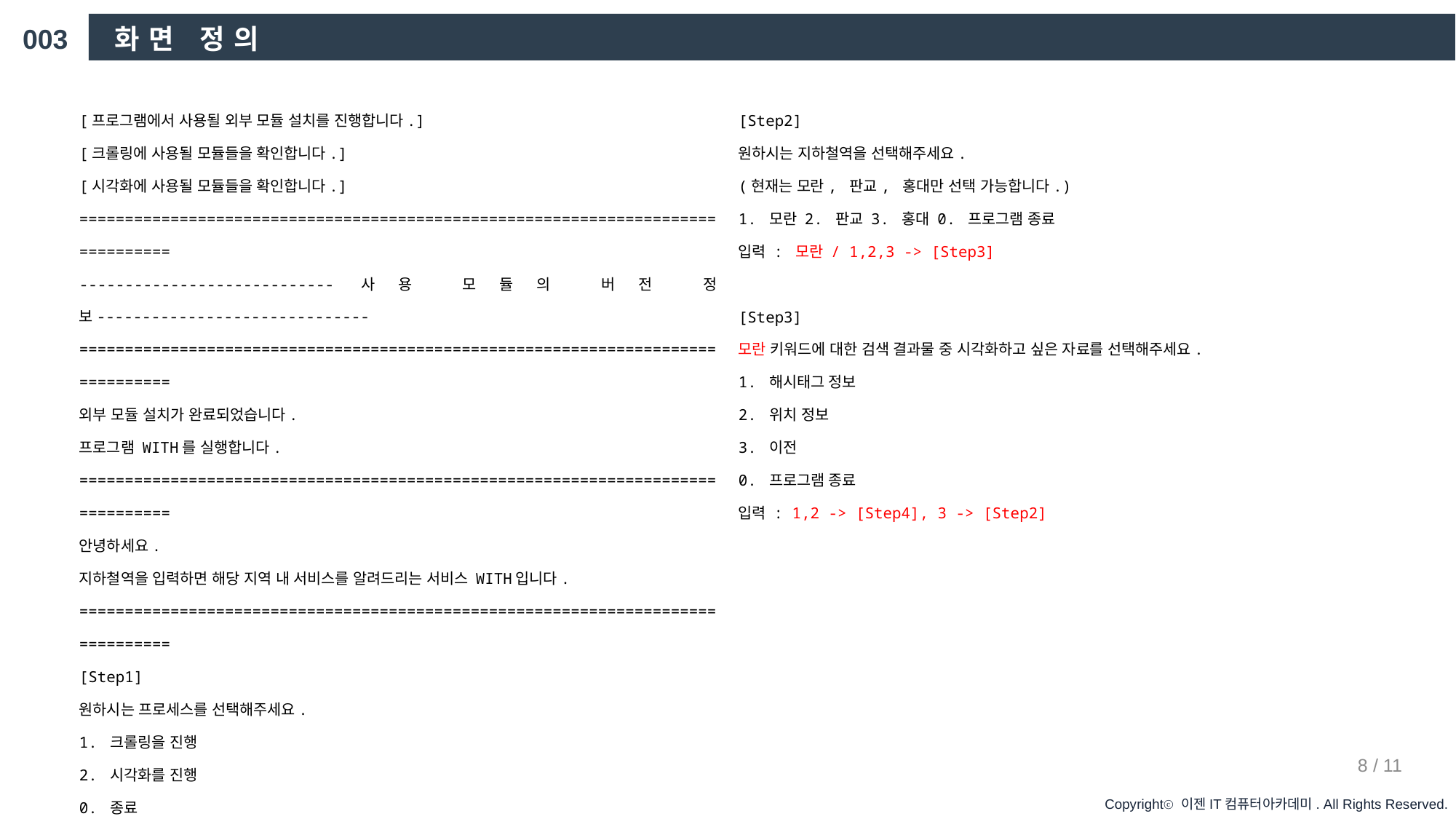

003
화면 정의
[프로그램에서 사용될 외부 모듈 설치를 진행합니다.]
[크롤링에 사용될 모듈들을 확인합니다.]
[시각화에 사용될 모듈들을 확인합니다.]
================================================================================
----------------------------사용 모듈의 버전 정보------------------------------
================================================================================
외부 모듈 설치가 완료되었습니다.
프로그램 WITH를 실행합니다.
================================================================================
안녕하세요.
지하철역을 입력하면 해당 지역 내 서비스를 알려드리는 서비스 WITH입니다.
================================================================================
[Step1]
원하시는 프로세스를 선택해주세요.
1. 크롤링을 진행
2. 시각화를 진행
0. 종료
입력 : 1 -> 크롤링 진행 -> 종료, 2 -> [Step2]
================================================================================
00를 진행하겠습니다.
================================================================================
[Step2]
원하시는 지하철역을 선택해주세요.
(현재는 모란, 판교, 홍대만 선택 가능합니다.)
1. 모란 2. 판교 3. 홍대 0. 프로그램 종료
입력 : 모란 / 1,2,3 -> [Step3]

[Step3]
모란 키워드에 대한 검색 결과물 중 시각화하고 싶은 자료를 선택해주세요.
1. 해시태그 정보
2. 위치 정보
3. 이전
0. 프로그램 종료
입력 : 1,2 -> [Step4], 3 -> [Step2]

8 / 11